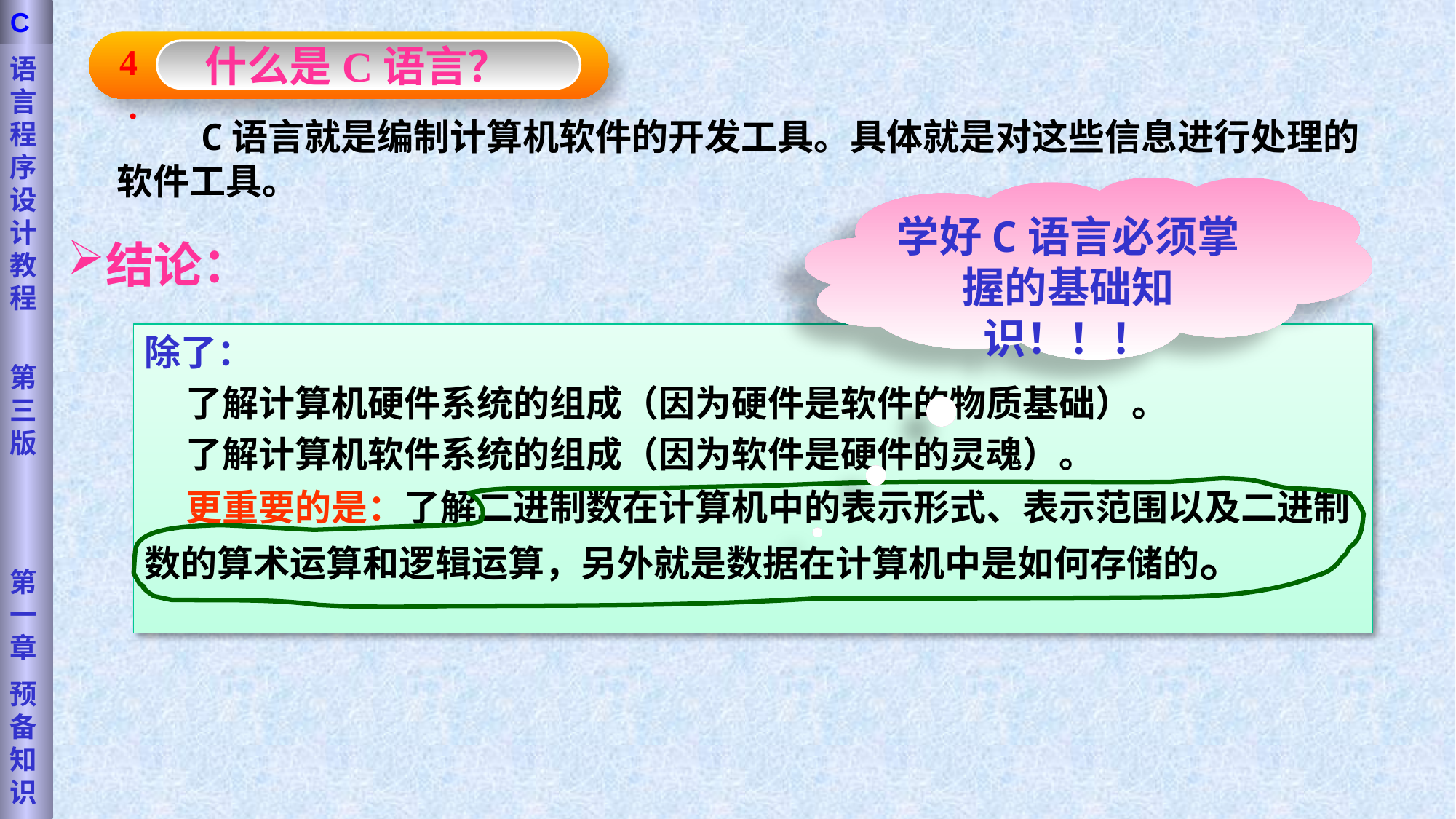

语言程序设计教程
第三版

第一章
预备知识
C

4.
什么是C语言？
        C语言就是编制计算机软件的开发工具。具体就是对这些信息进行处理的软件工具。
学好C语言必须掌握的基础知识！！！
结论：
除了：
    了解计算机硬件系统的组成（因为硬件是软件的物质基础）。
    了解计算机软件系统的组成（因为软件是硬件的灵魂）。
    更重要的是：了解二进制数在计算机中的表示形式、表示范围以及二进制数的算术运算和逻辑运算，另外就是数据在计算机中是如何存储的。